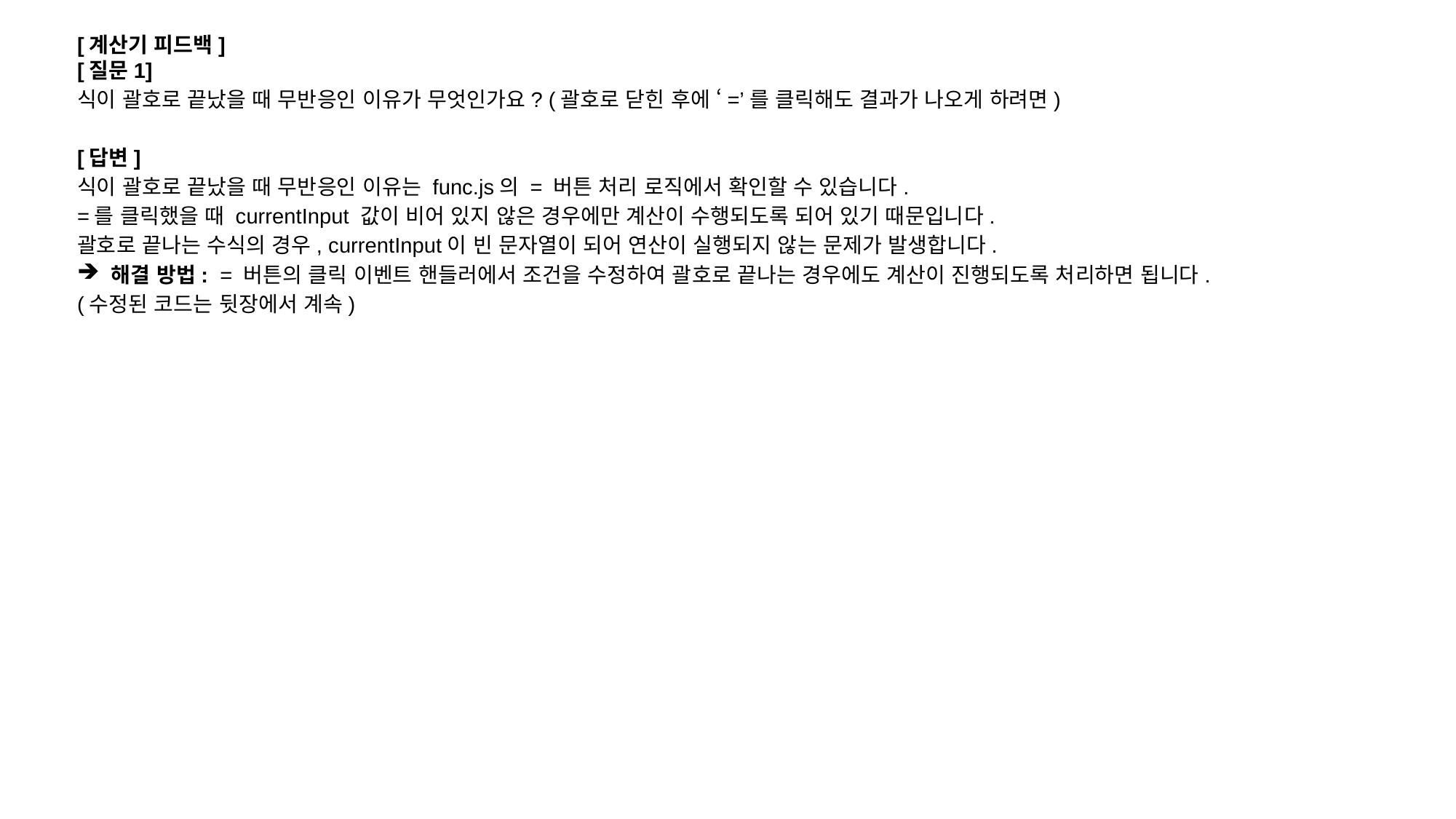

[계산기 피드백]
[질문1]
식이 괄호로 끝났을 때 무반응인 이유가 무엇인가요? (괄호로 닫힌 후에 ‘=’를 클릭해도 결과가 나오게 하려면)

[답변]
식이 괄호로 끝났을 때 무반응인 이유는 func.js의 = 버튼 처리 로직에서 확인할 수 있습니다.
=를 클릭했을 때 currentInput 값이 비어 있지 않은 경우에만 계산이 수행되도록 되어 있기 때문입니다.
괄호로 끝나는 수식의 경우, currentInput이 빈 문자열이 되어 연산이 실행되지 않는 문제가 발생합니다​.
해결 방법:  = 버튼의 클릭 이벤트 핸들러에서 조건을 수정하여 괄호로 끝나는 경우에도 계산이 진행되도록 처리하면 됩니다.
(수정된 코드는 뒷장에서 계속)